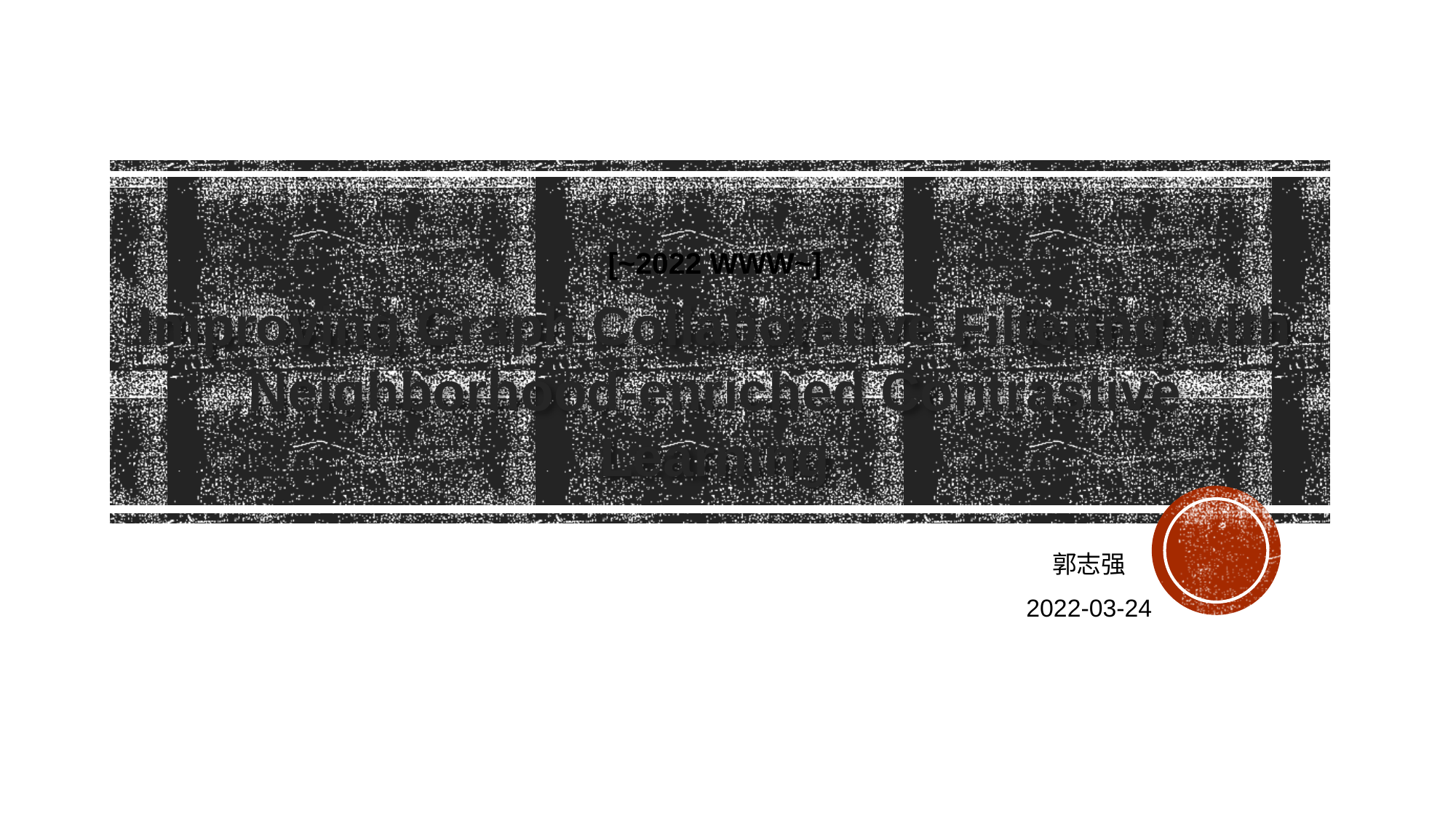

[~2022 WWW~]
Improving Graph Collaborative Filtering with Neighborhood-enriched Contrastive Learning
郭志强
2022-03-24